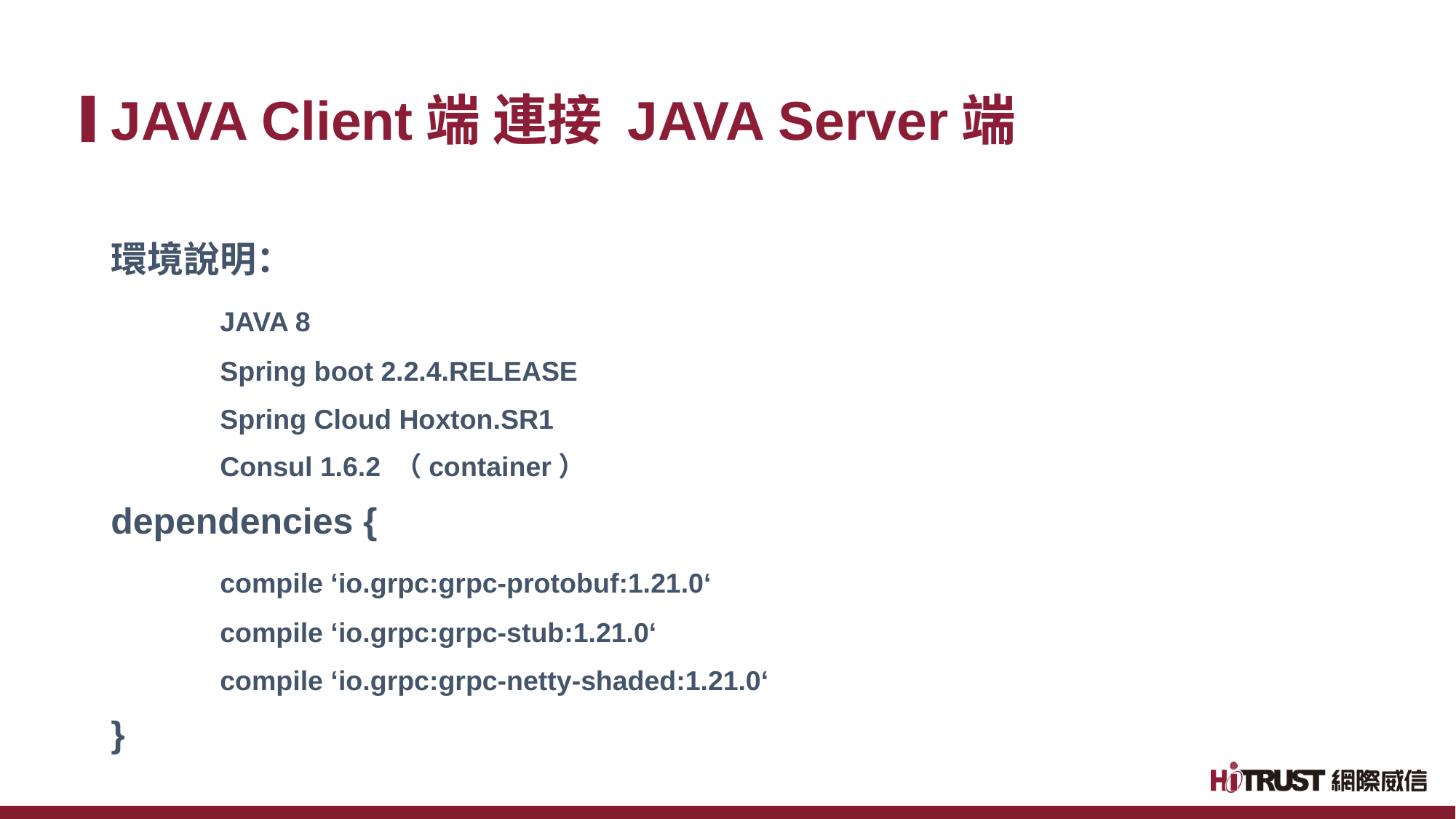

# JAVA Client端 連接 JAVA Server端

環境說明：
	JAVA 8
	Spring boot 2.2.4.RELEASE
	Spring Cloud Hoxton.SR1
	Consul 1.6.2 （container）
dependencies {
	compile ‘io.grpc:grpc-protobuf:1.21.0‘
	compile ‘io.grpc:grpc-stub:1.21.0‘
	compile ‘io.grpc:grpc-netty-shaded:1.21.0‘
}